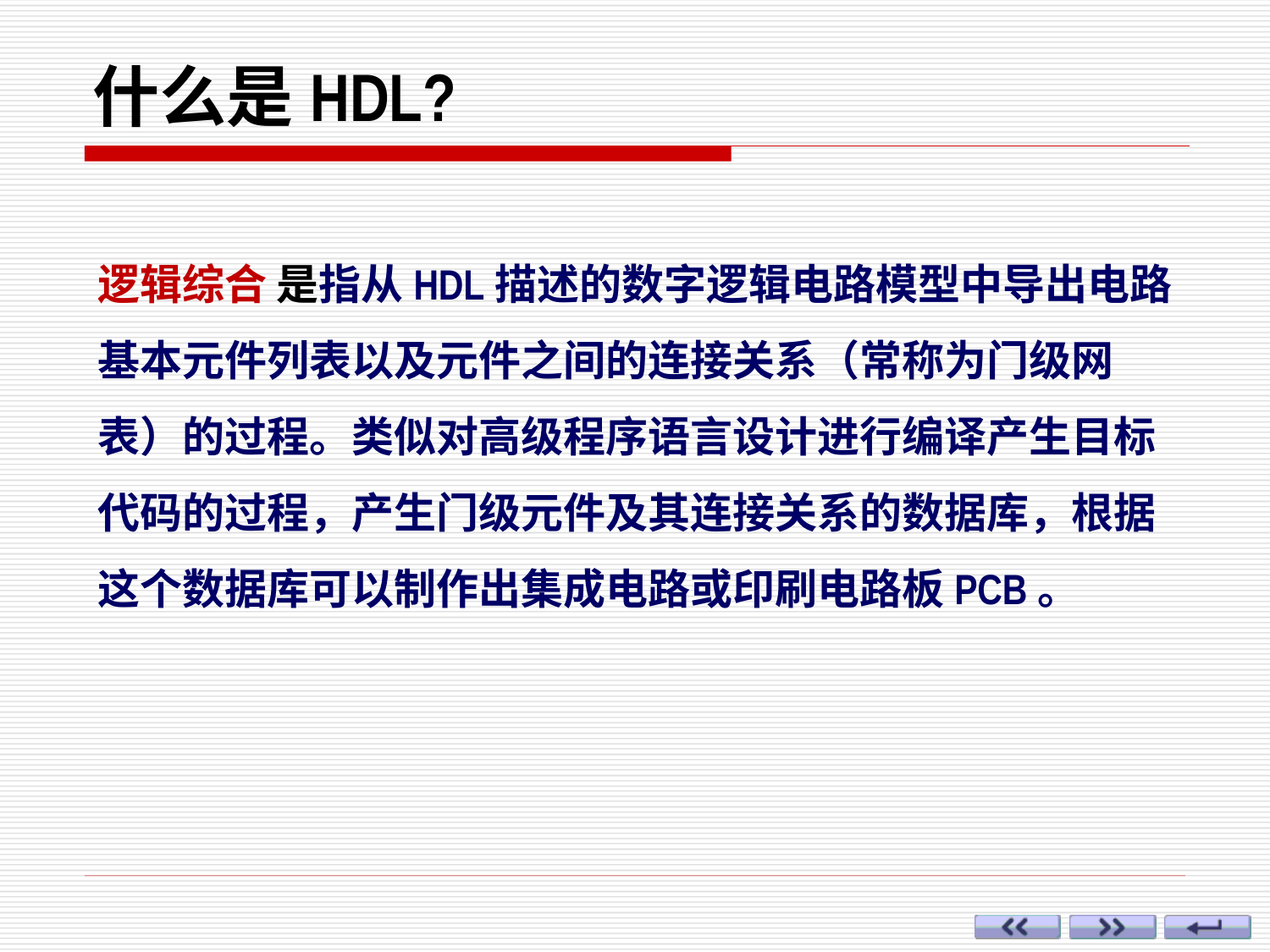

# 什么是HDL?
逻辑综合 是指从HDL描述的数字逻辑电路模型中导出电路基本元件列表以及元件之间的连接关系（常称为门级网表）的过程。类似对高级程序语言设计进行编译产生目标代码的过程，产生门级元件及其连接关系的数据库，根据这个数据库可以制作出集成电路或印刷电路板PCB。